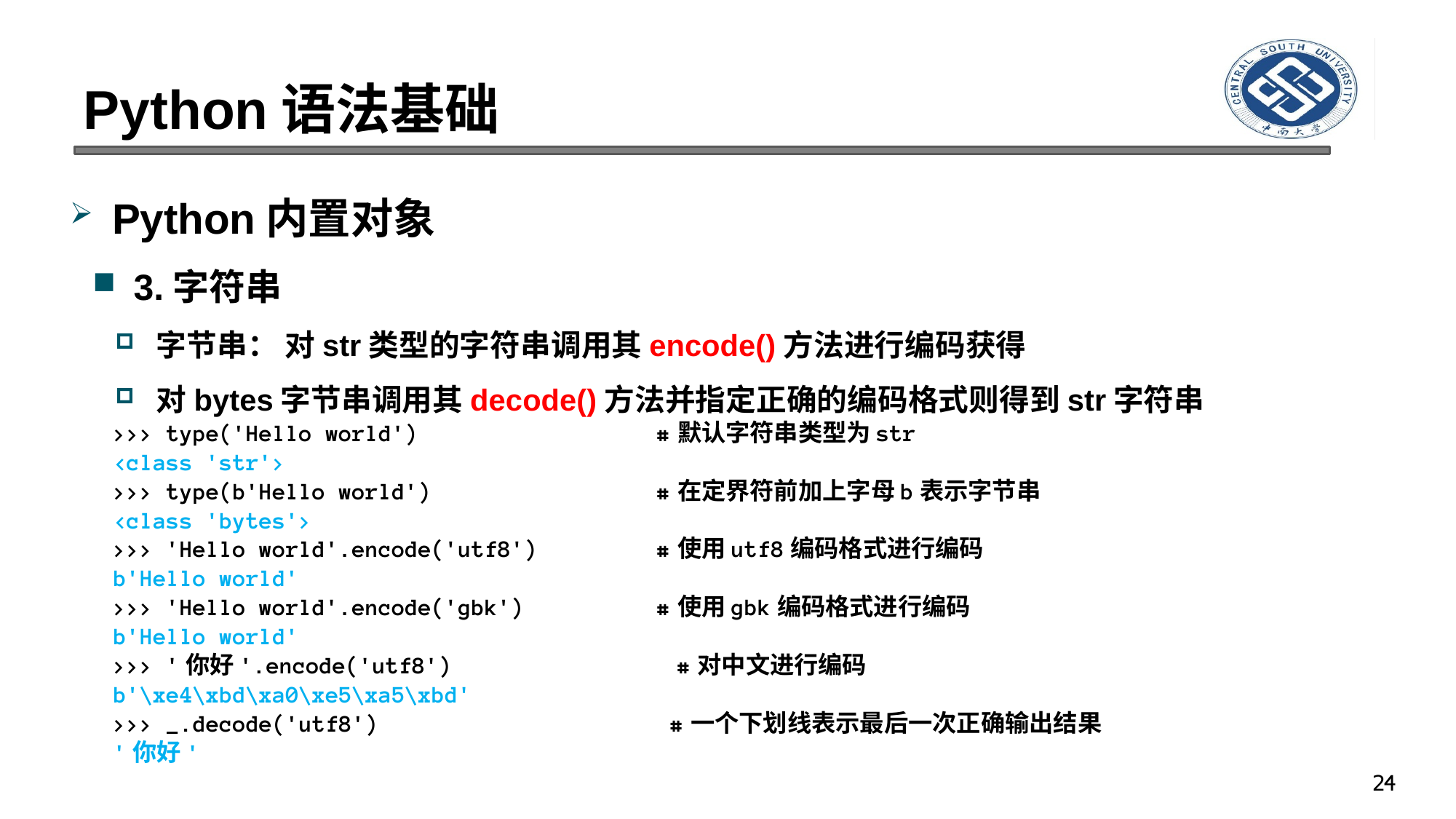

# Python语法基础
Python内置对象
3.字符串
字节串： 对str类型的字符串调用其encode()方法进行编码获得
对bytes字节串调用其decode()方法并指定正确的编码格式则得到str字符串
>>> type('Hello world')                  #默认字符串类型为str
<class 'str'>
>>> type(b'Hello world')                 #在定界符前加上字母b表示字节串
<class 'bytes'>
>>> 'Hello world'.encode('utf8')         #使用utf8编码格式进行编码
b'Hello world'
>>> 'Hello world'.encode('gbk')          #使用gbk编码格式进行编码
b'Hello world'
>>> '你好'.encode('utf8')                 #对中文进行编码
b'\xe4\xbd\xa0\xe5\xa5\xbd'
>>> _.decode('utf8')                      #一个下划线表示最后一次正确输出结果
'你好'

24